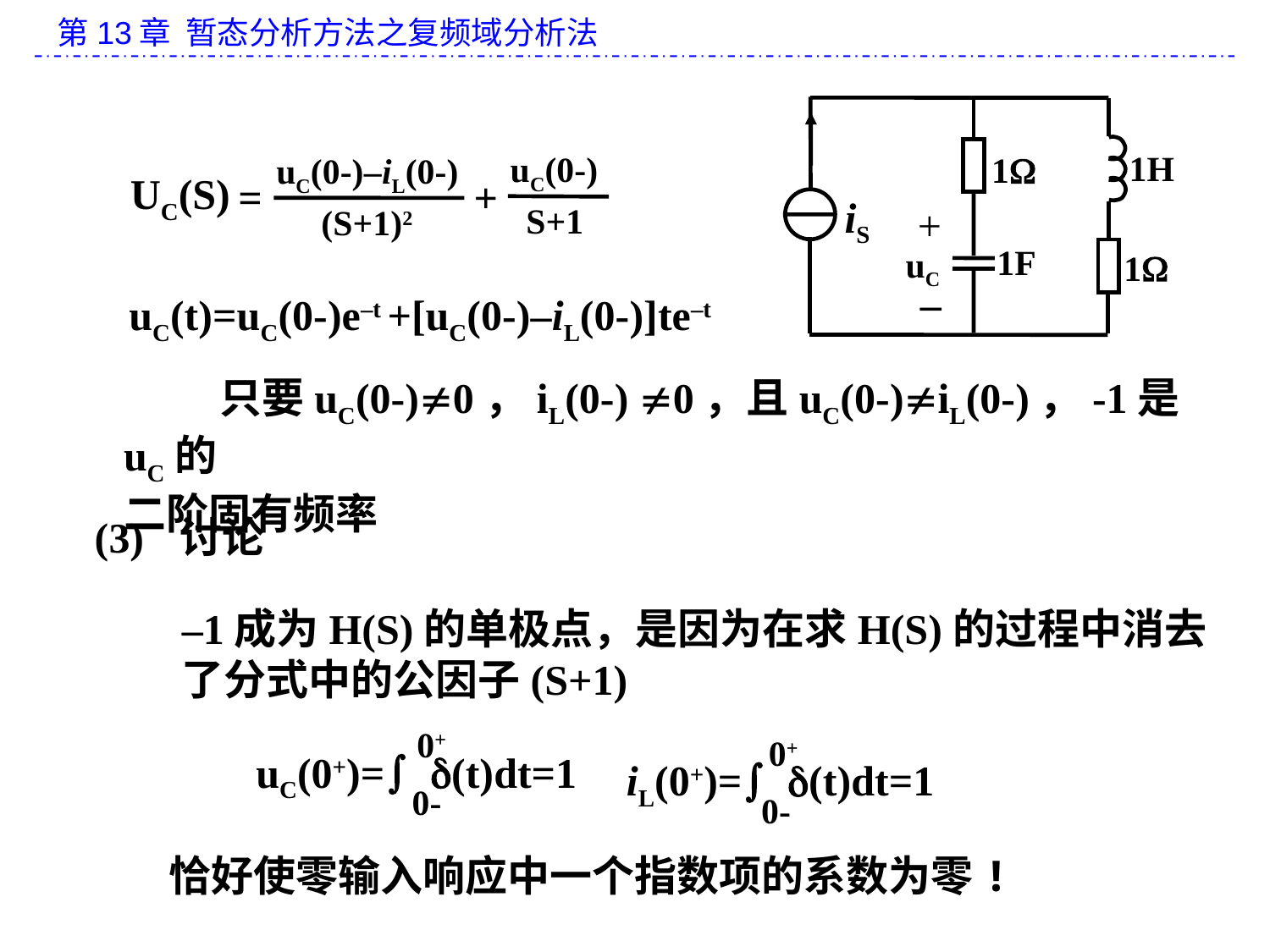

1H
1Ω
iS

+

1F
uC

1Ω

–

uC(0-)
S+1

uC(0-)–iL(0-)
=                    +
(S+1)2

UC(S)
uC(t)=uC(0-)e–t +[uC(0-)–iL(0-)]te–t
         只要uC(0-)≠0，iL(0-) ≠0，且uC(0-)≠iL(0-)，-1是uC的
二阶固有频率
(3) 讨论
–1成为H(S)的单极点，是因为在求H(S)的过程中消去
了分式中的公因子(S+1)
0+
uC(0+)=∫  δ(t)dt=1
0-
0+
iL(0+)=∫  δ(t)dt=1
0-
恰好使零输入响应中一个指数项的系数为零!